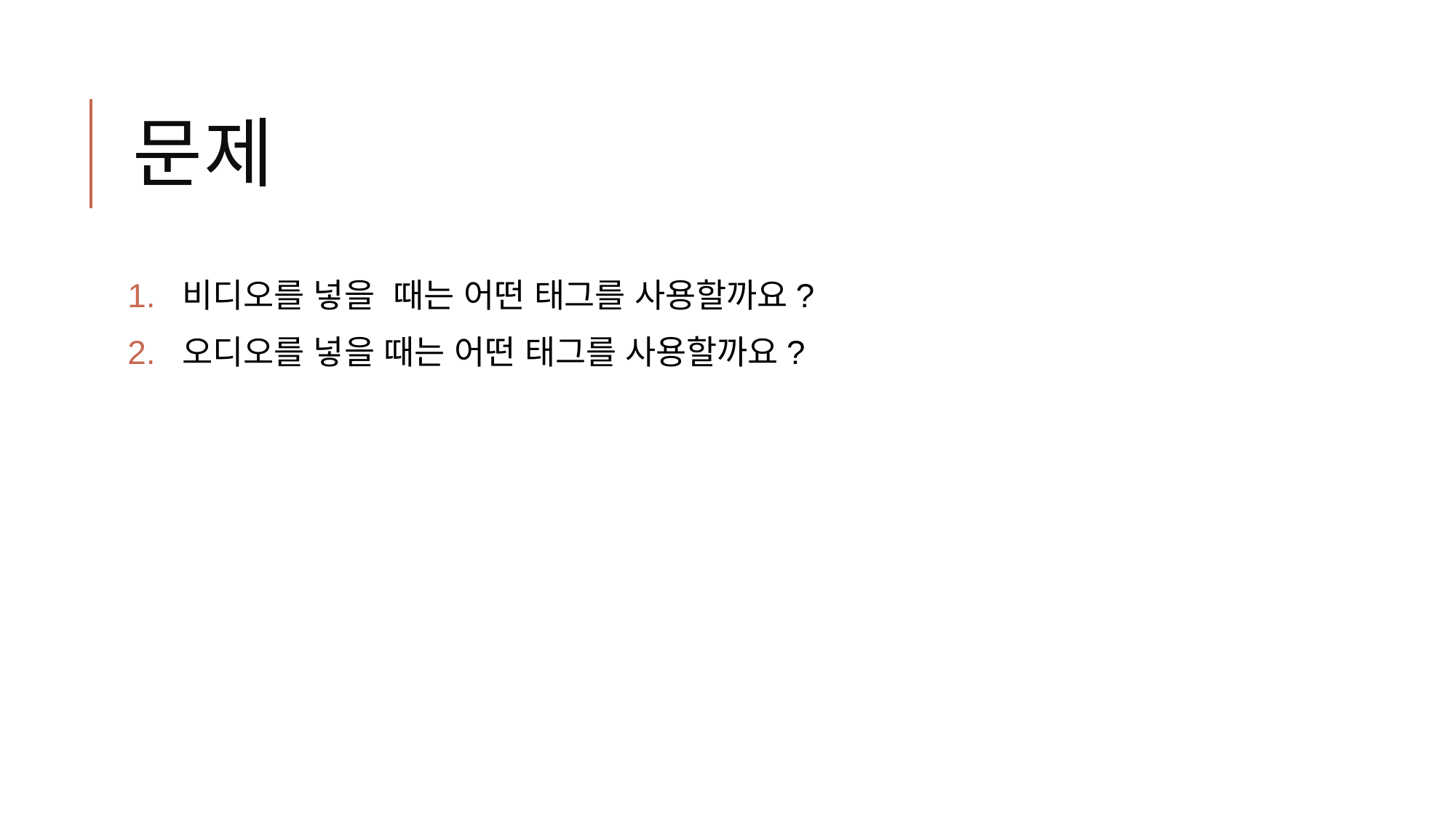

# 문제
비디오를 넣을  때는 어떤 태그를 사용할까요?
오디오를 넣을 때는 어떤 태그를 사용할까요?